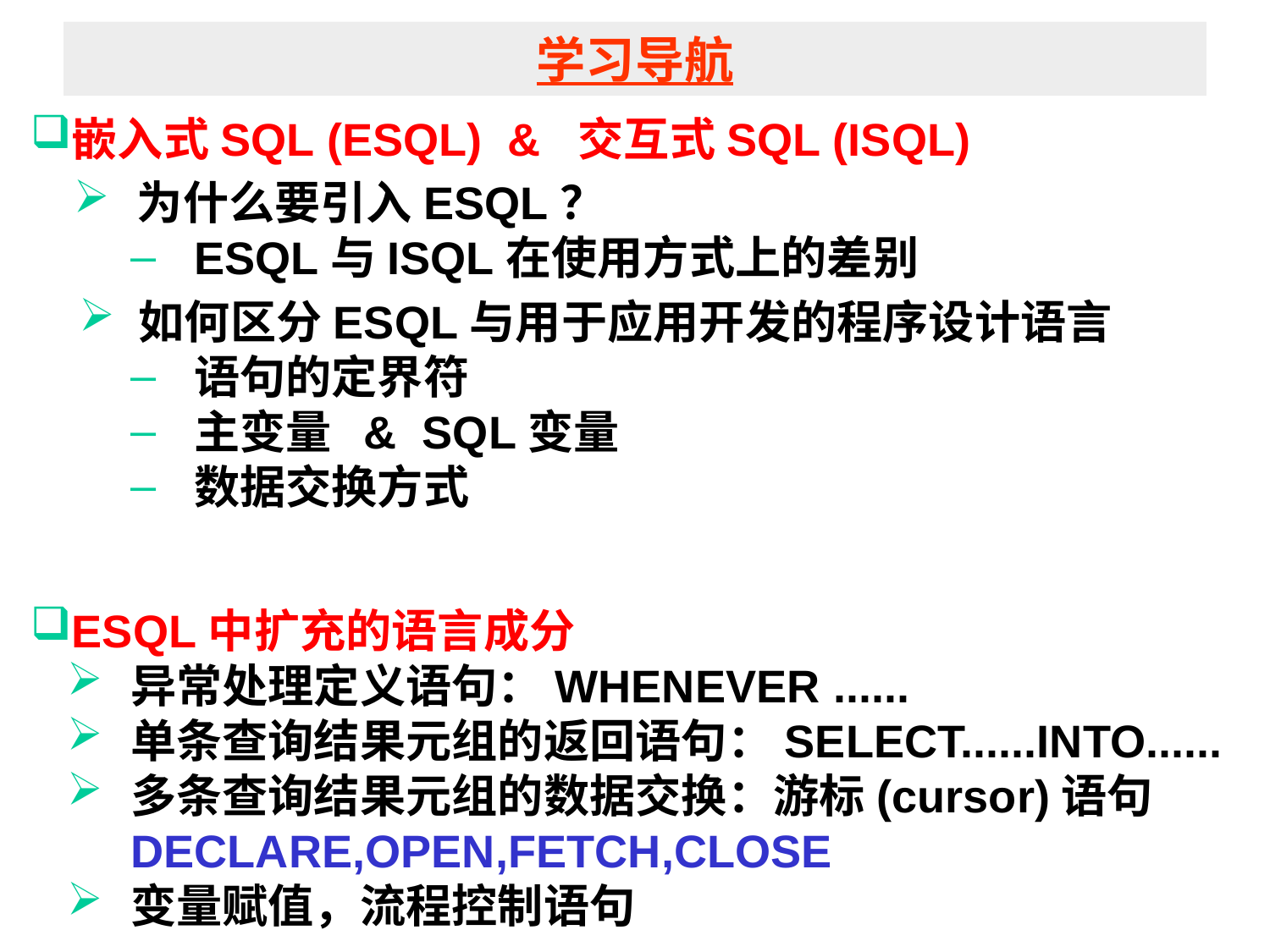

# 学习导航
嵌入式SQL (ESQL)  &  交互式SQL (ISQL)
为什么要引入ESQL？
ESQL与ISQL在使用方式上的差别
如何区分ESQL与用于应用开发的程序设计语言
语句的定界符
主变量  &  SQL变量
数据交换方式

ESQL中扩充的语言成分
异常处理定义语句：WHENEVER ......
单条查询结果元组的返回语句：SELECT......INTO......
多条查询结果元组的数据交换：游标(cursor)语句
DECLARE,OPEN,FETCH,CLOSE
变量赋值，流程控制语句